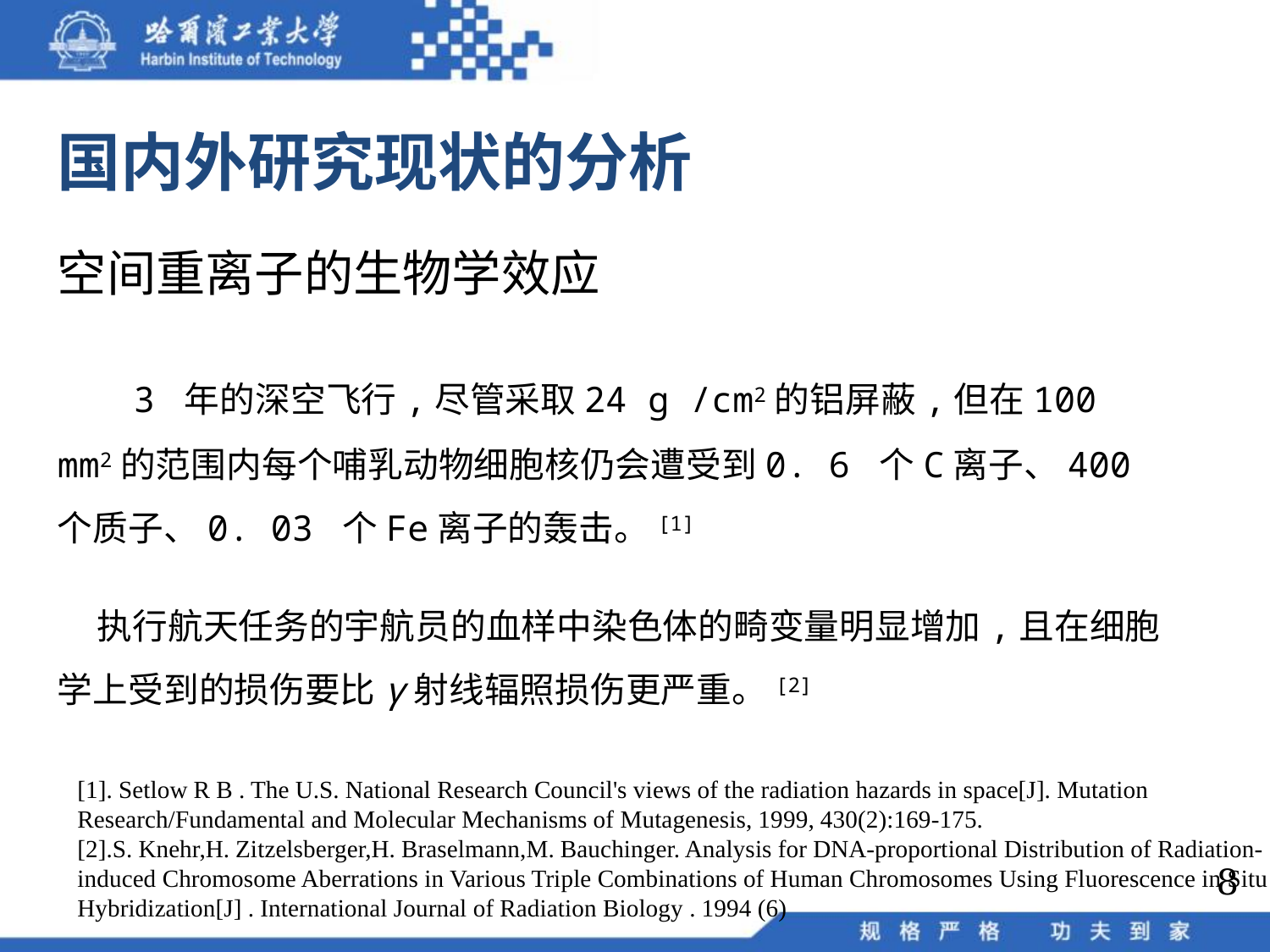

国内外研究现状的分析
空间重离子的生物学效应
   3 年的深空飞行,尽管采取24 g /cm2的铝屏蔽,但在100 mm2的范围内每个哺乳动物细胞核仍会遭受到0. 6 个C离子、400 个质子、0. 03 个Fe离子的轰击。[1]
    执行航天任务的宇航员的血样中染色体的畸变量明显增加,且在细胞学上受到的损伤要比γ射线辐照损伤更严重。[2]
[1]. Setlow R B . The U.S. National Research Council's views of the radiation hazards in space[J]. Mutation Research/Fundamental and Molecular Mechanisms of Mutagenesis, 1999, 430(2):169-175.
[2].S. Knehr,H. Zitzelsberger,H. Braselmann,M. Bauchinger. Analysis for DNA-proportional Distribution of Radiation-induced Chromosome Aberrations in Various Triple Combinations of Human Chromosomes Using Fluorescence in Situ Hybridization[J] . International Journal of Radiation Biology . 1994 (6)
8